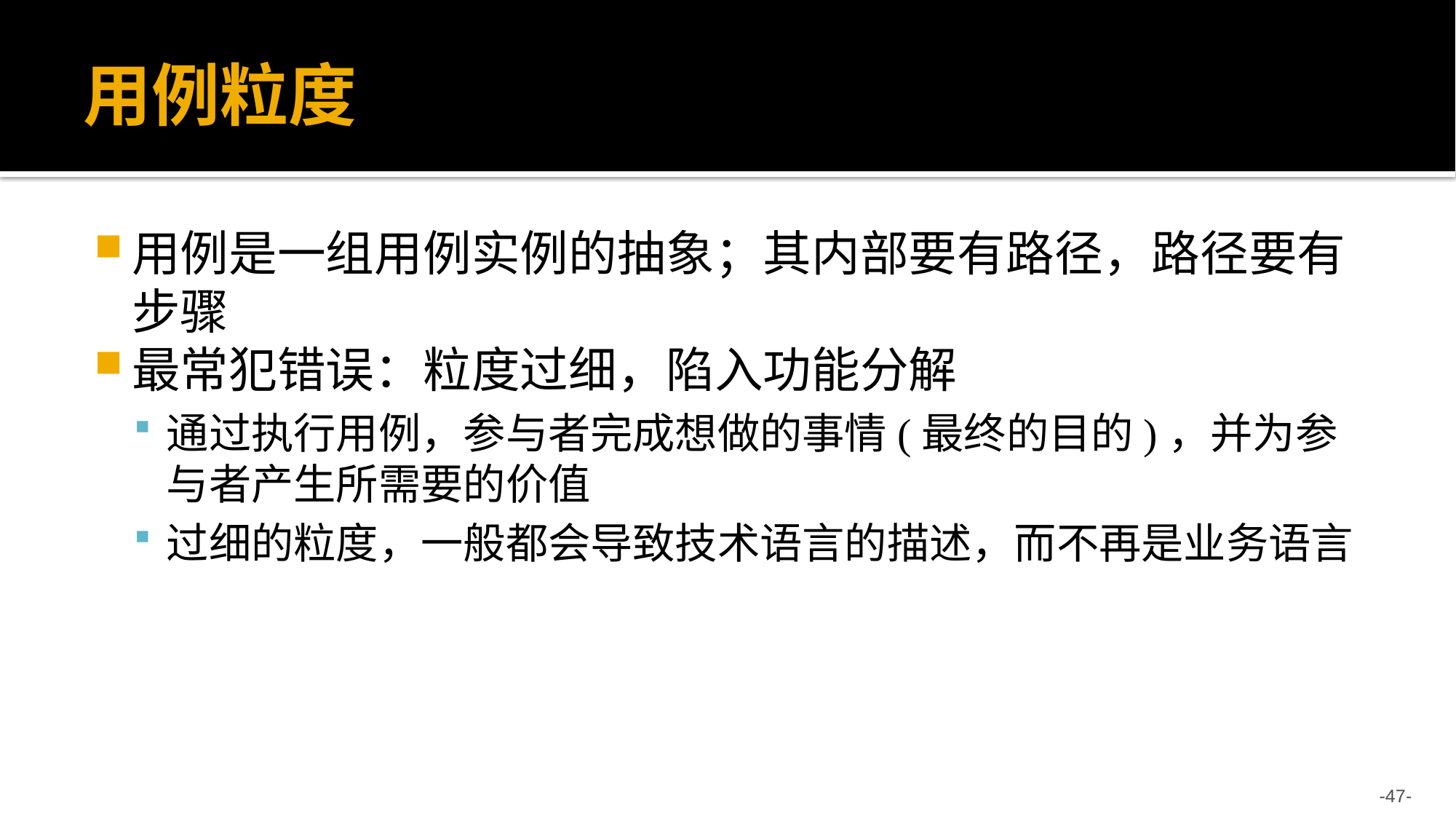

# 用例粒度
用例是一组用例实例的抽象；其内部要有路径，路径要有步骤
最常犯错误：粒度过细，陷入功能分解
通过执行用例，参与者完成想做的事情(最终的目的)，并为参与者产生所需要的价值
过细的粒度，一般都会导致技术语言的描述，而不再是业务语言
-47-